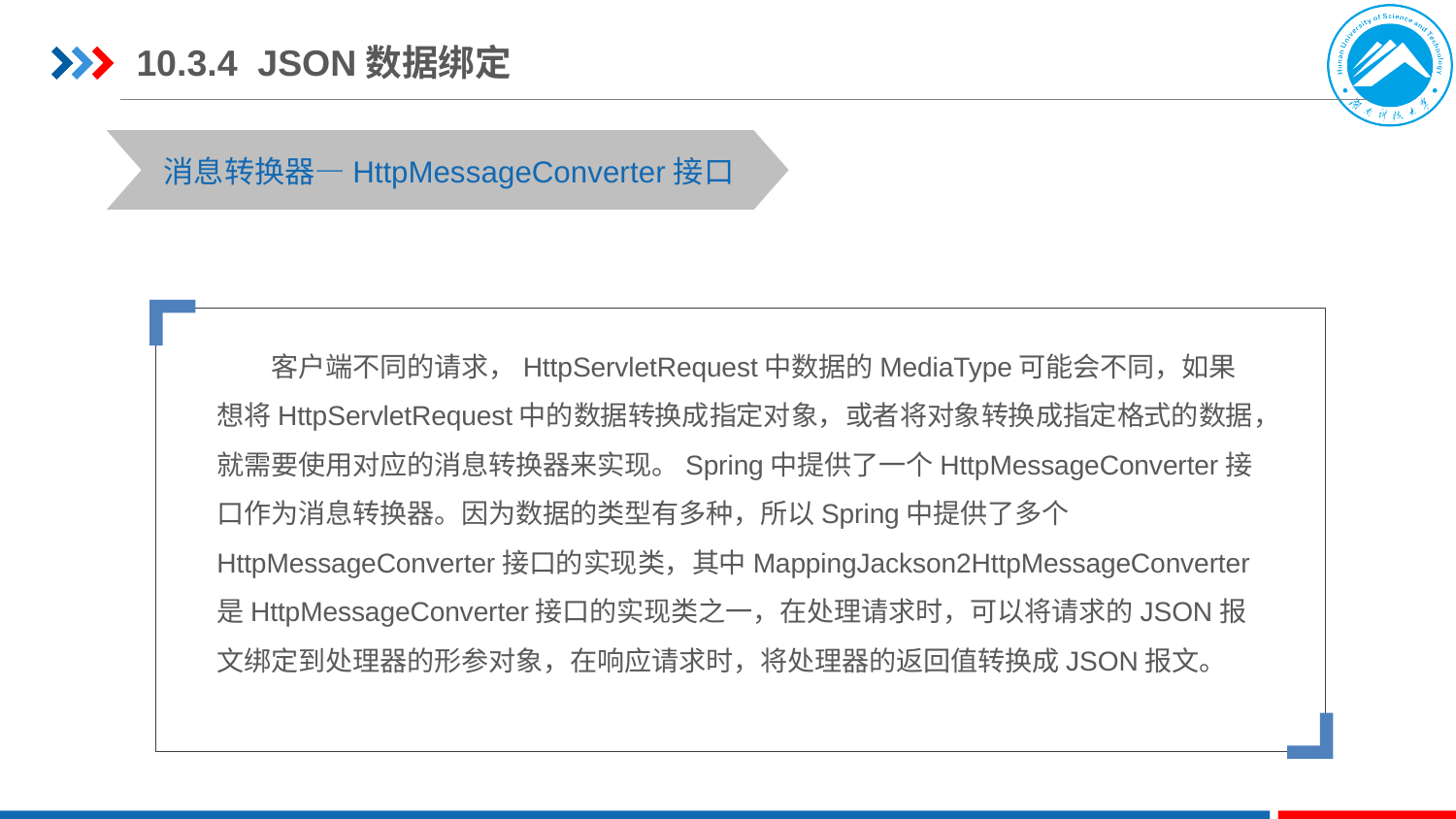

10.3.4  JSON数据绑定

消息转换器—HttpMessageConverter接口

        客户端不同的请求，HttpServletRequest中数据的MediaType可能会不同，如果想将HttpServletRequest中的数据转换成指定对象，或者将对象转换成指定格式的数据，就需要使用对应的消息转换器来实现。Spring中提供了一个HttpMessageConverter接口作为消息转换器。因为数据的类型有多种，所以Spring中提供了多个HttpMessageConverter接口的实现类，其中MappingJackson2HttpMessageConverter是HttpMessageConverter接口的实现类之一，在处理请求时，可以将请求的JSON报文绑定到处理器的形参对象，在响应请求时，将处理器的返回值转换成JSON报文。